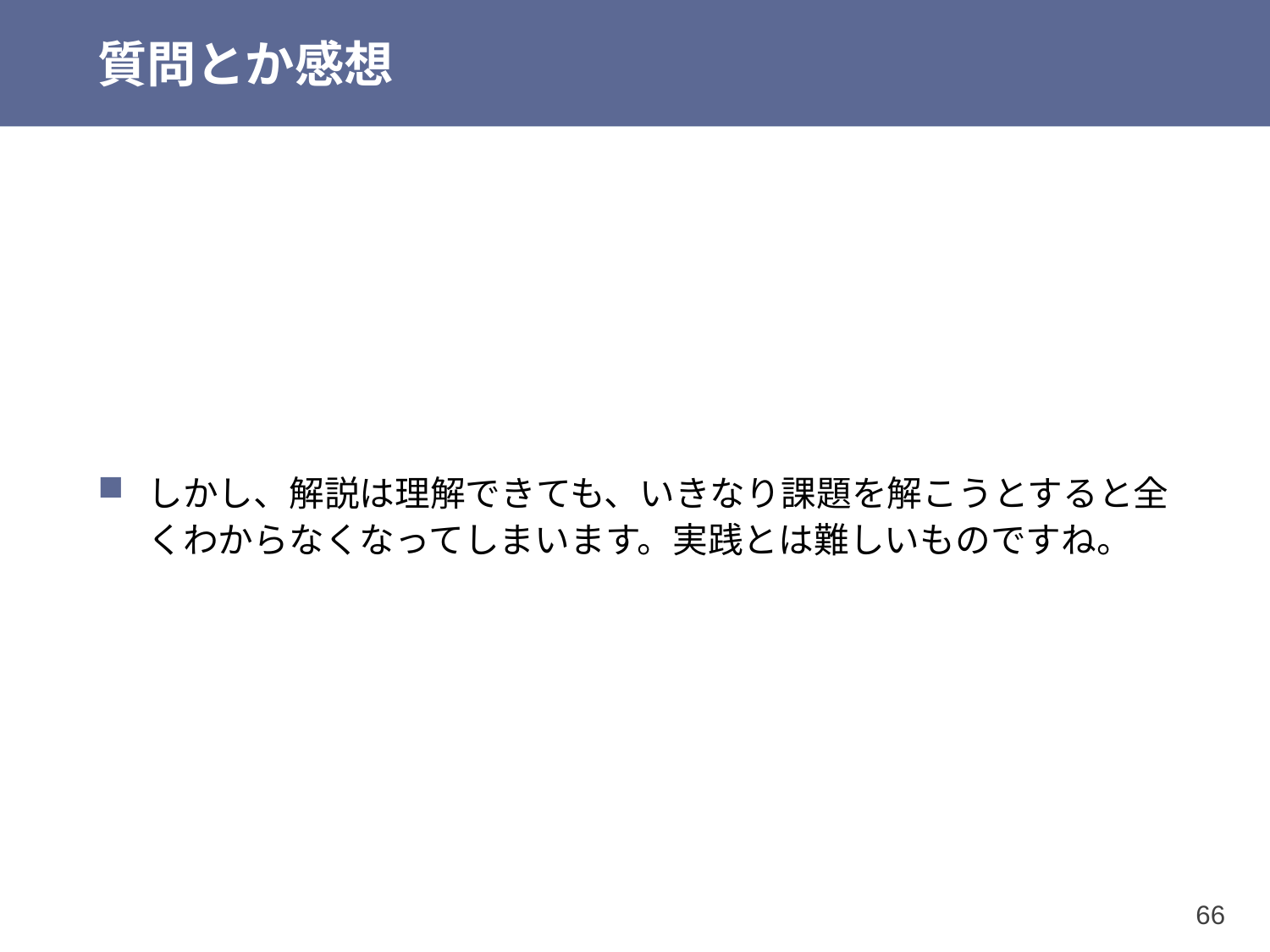

# 質問とか感想
しかし、解説は理解できても、いきなり課題を解こうとすると全くわからなくなってしまいます。実践とは難しいものですね。